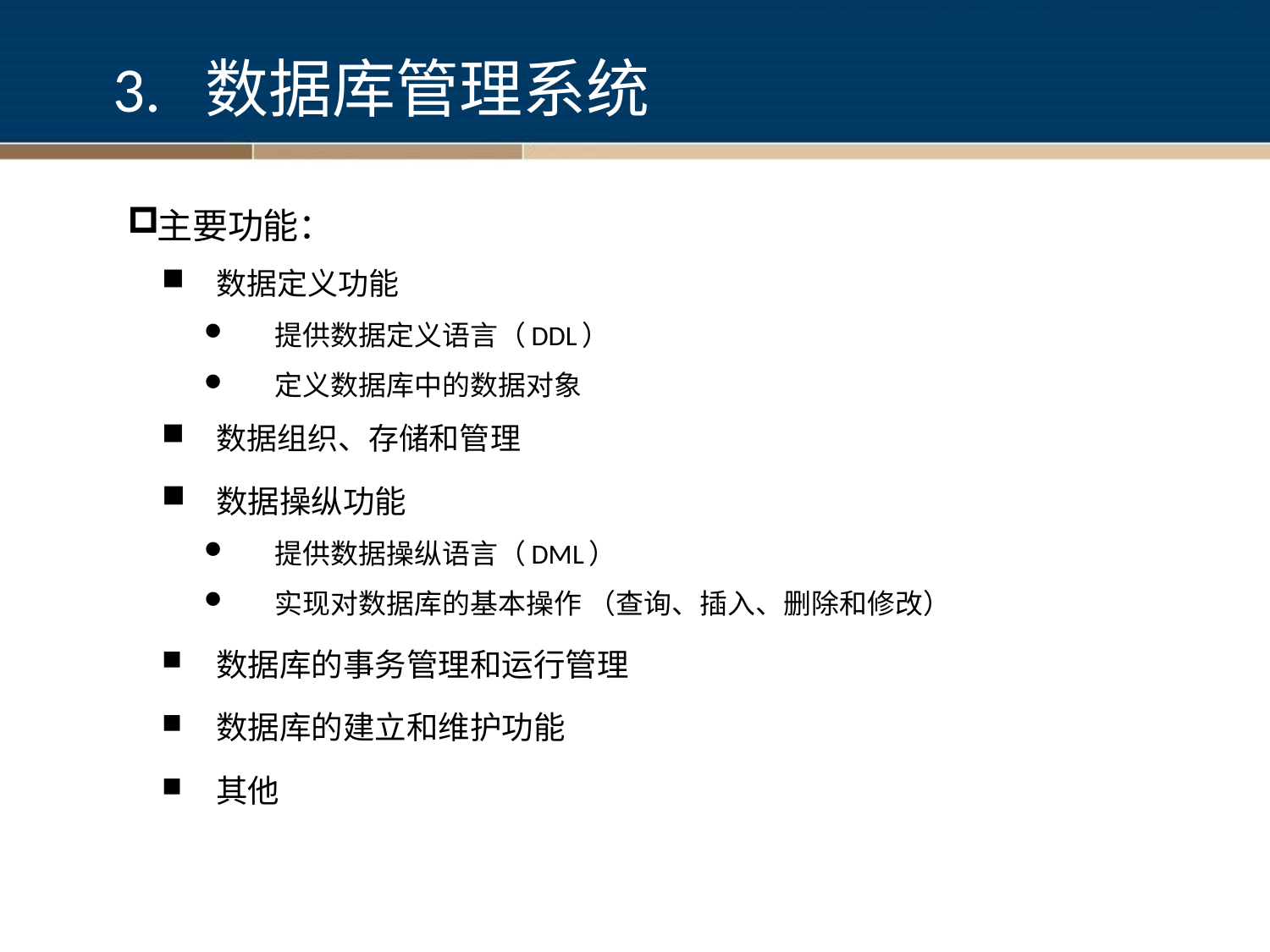

# 3.  数据库管理系统
主要功能：
数据定义功能
提供数据定义语言（DDL）
定义数据库中的数据对象
数据组织、存储和管理
数据操纵功能
提供数据操纵语言（DML）
实现对数据库的基本操作 （查询、插入、删除和修改）
数据库的事务管理和运行管理
数据库的建立和维护功能
其他